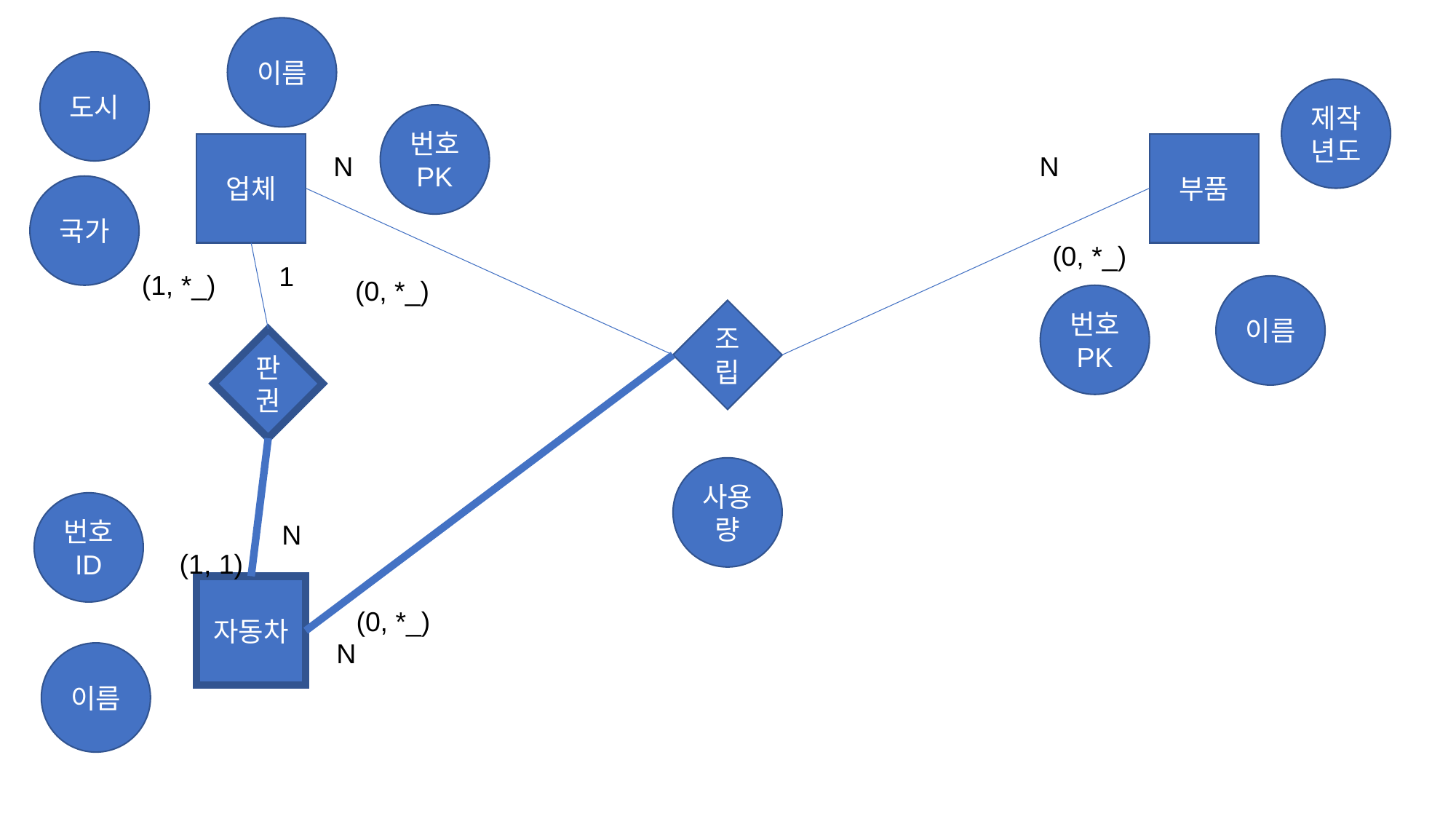

이름
도시
제작년도
번호
PK
업체
부품
N
N
국가
(0, *_)
1
(1, *_)
(0, *_)
이름
번호
PK
조립
판권
사용량
번호
ID
N
(1, 1)
자동차
(0, *_)
N
이름